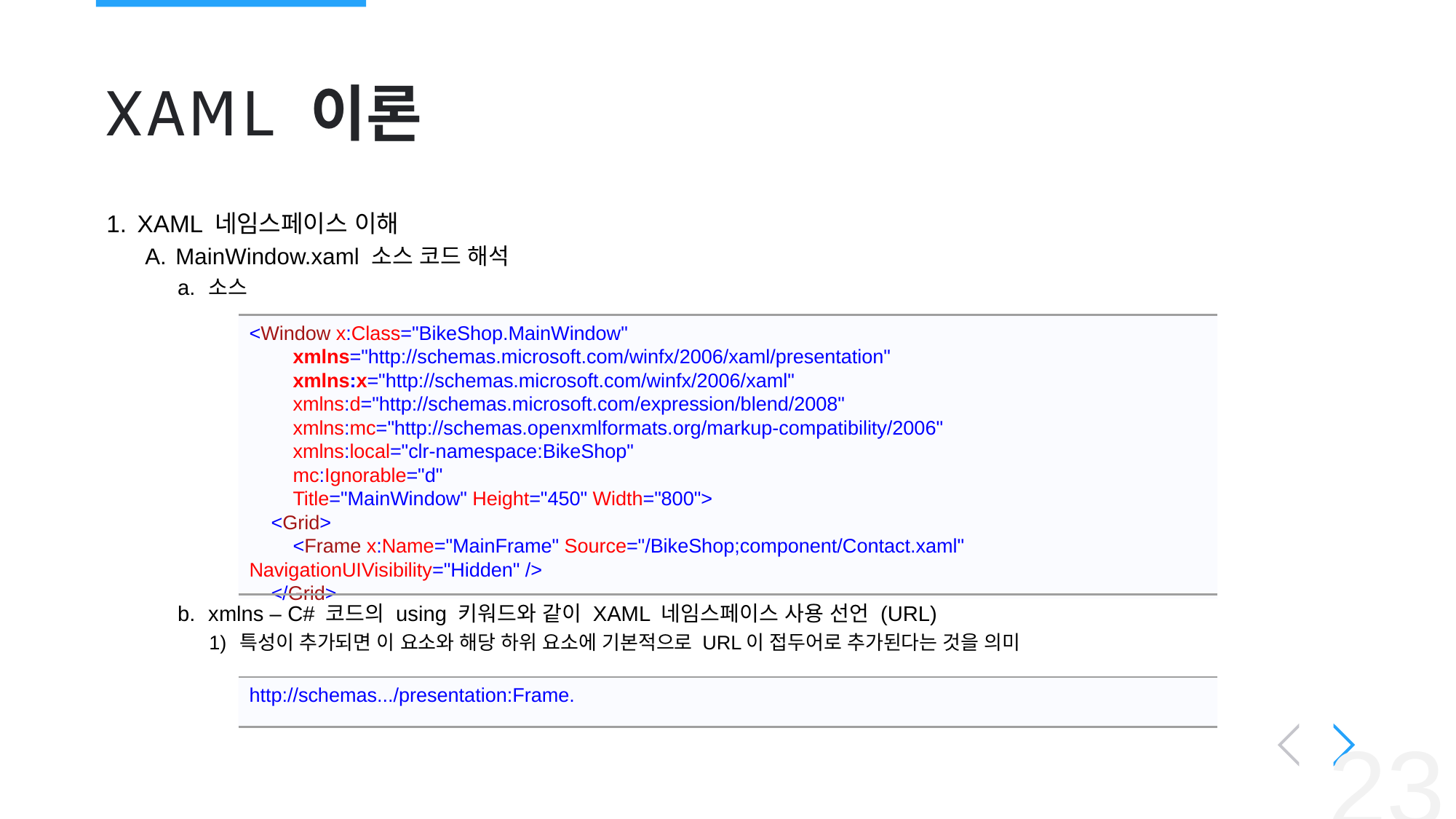

# XAML 이론
XAML 네임스페이스 이해
MainWindow.xaml 소스 코드 해석
소스

xmlns – C# 코드의 using 키워드와 같이 XAML 네임스페이스 사용 선언 (URL)
특성이 추가되면 이 요소와 해당 하위 요소에 기본적으로 URL이 접두어로 추가된다는 것을 의미

<Window x:Class="BikeShop.MainWindow"
        xmlns="http://schemas.microsoft.com/winfx/2006/xaml/presentation"
        xmlns:x="http://schemas.microsoft.com/winfx/2006/xaml"
        xmlns:d="http://schemas.microsoft.com/expression/blend/2008"
        xmlns:mc="http://schemas.openxmlformats.org/markup-compatibility/2006"
        xmlns:local="clr-namespace:BikeShop"
        mc:Ignorable="d"
        Title="MainWindow" Height="450" Width="800">
    <Grid>
        <Frame x:Name="MainFrame" Source="/BikeShop;component/Contact.xaml" NavigationUIVisibility="Hidden" />
    </Grid>
http://schemas.../presentation:Frame.
23